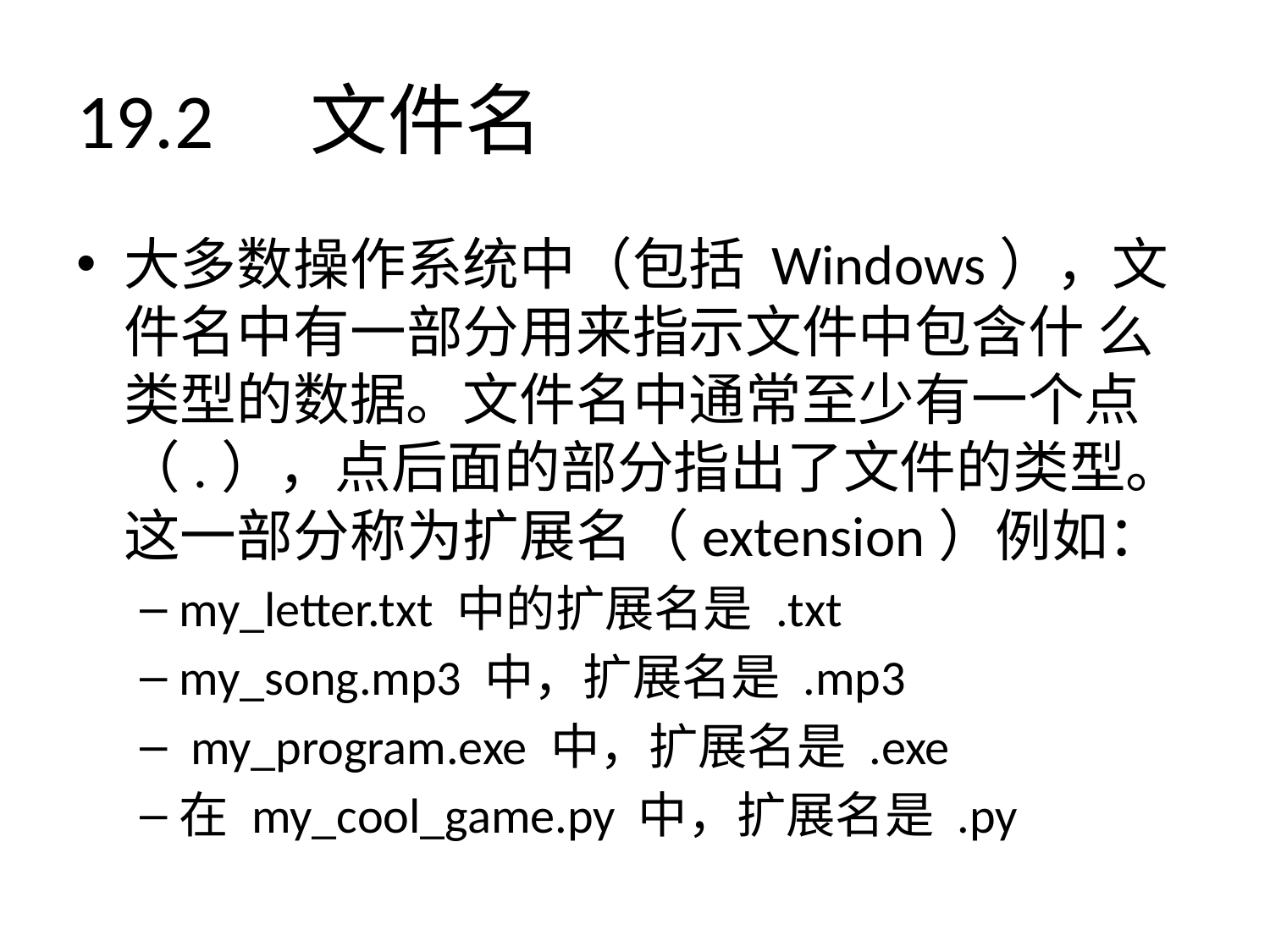

# 19.2　文件名
大多数操作系统中（包括 Windows），文件名中有一部分用来指示文件中包含什 么类型的数据。文件名中通常至少有一个点（.），点后面的部分指出了文件的类型。 这一部分称为扩展名（extension）例如：
my_letter.txt 中的扩展名是 .txt
my_song.mp3 中，扩展名是 .mp3
 my_program.exe 中，扩展名是 .exe
在 my_cool_game.py 中，扩展名是 .py